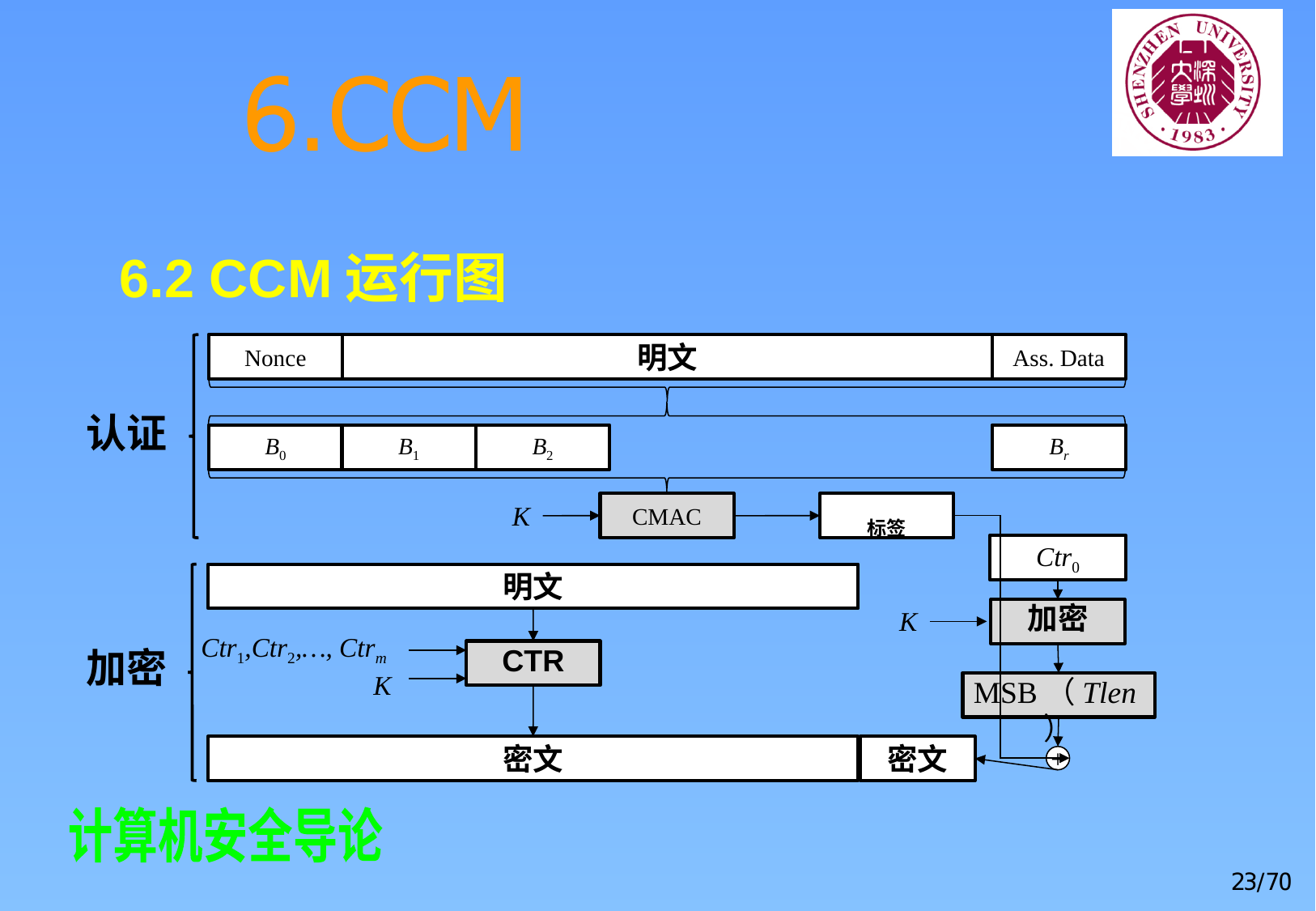

# 6.CCM
6.2 CCM运行图

Ass. Data
明文
Nonce
认证
B0
B1
B2
Br
K
CMAC
标签
Ctr0

明文
K
加密
Ctr1,Ctr2,…, Ctrm
加密
CTR
K
MSB（Tlen）
密文
密文
+
23/70